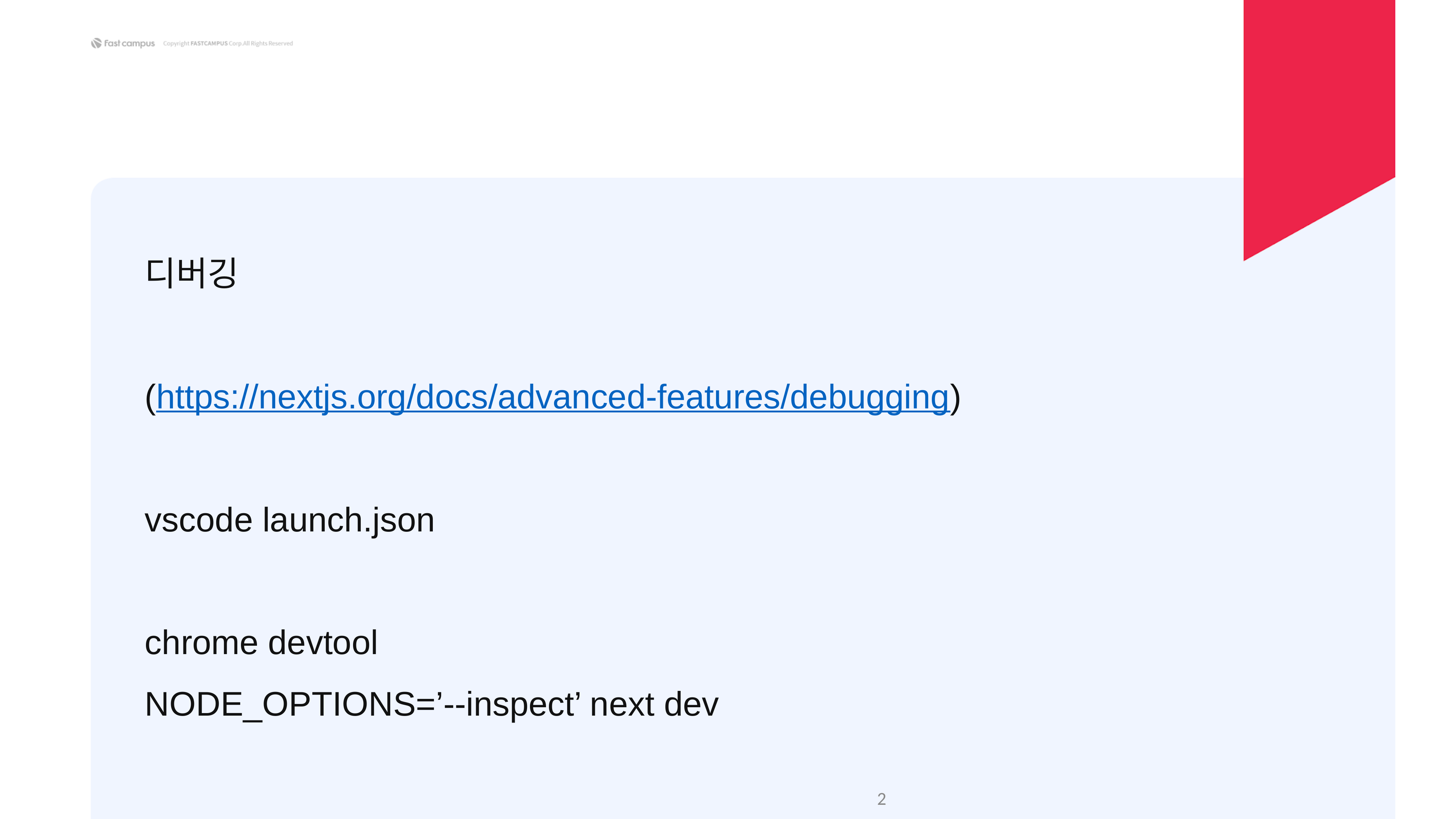

디버깅

(https://nextjs.org/docs/advanced-features/debugging)

vscode launch.json

chrome devtool
NODE_OPTIONS=’--inspect’ next dev
2